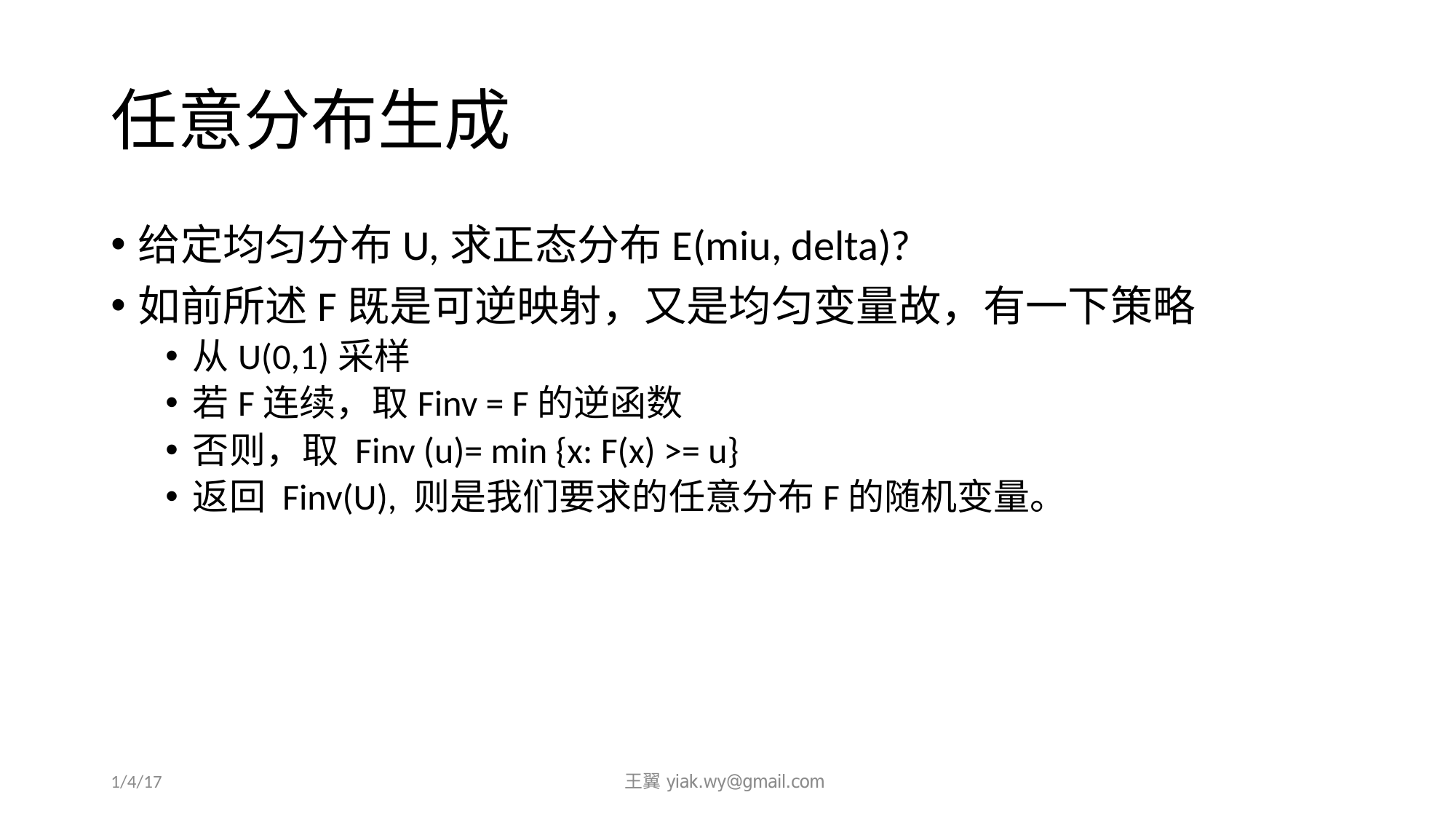

# 任意分布生成
给定均匀分布U,求正态分布E(miu, delta)?
如前所述F既是可逆映射，又是均匀变量故，有一下策略
从U(0,1)采样
若F连续，取Finv = F的逆函数
否则，取 Finv (u)= min {x: F(x) >= u}
返回 Finv(U), 则是我们要求的任意分布F的随机变量。

1/4/17
王翼 yiak.wy@gmail.com